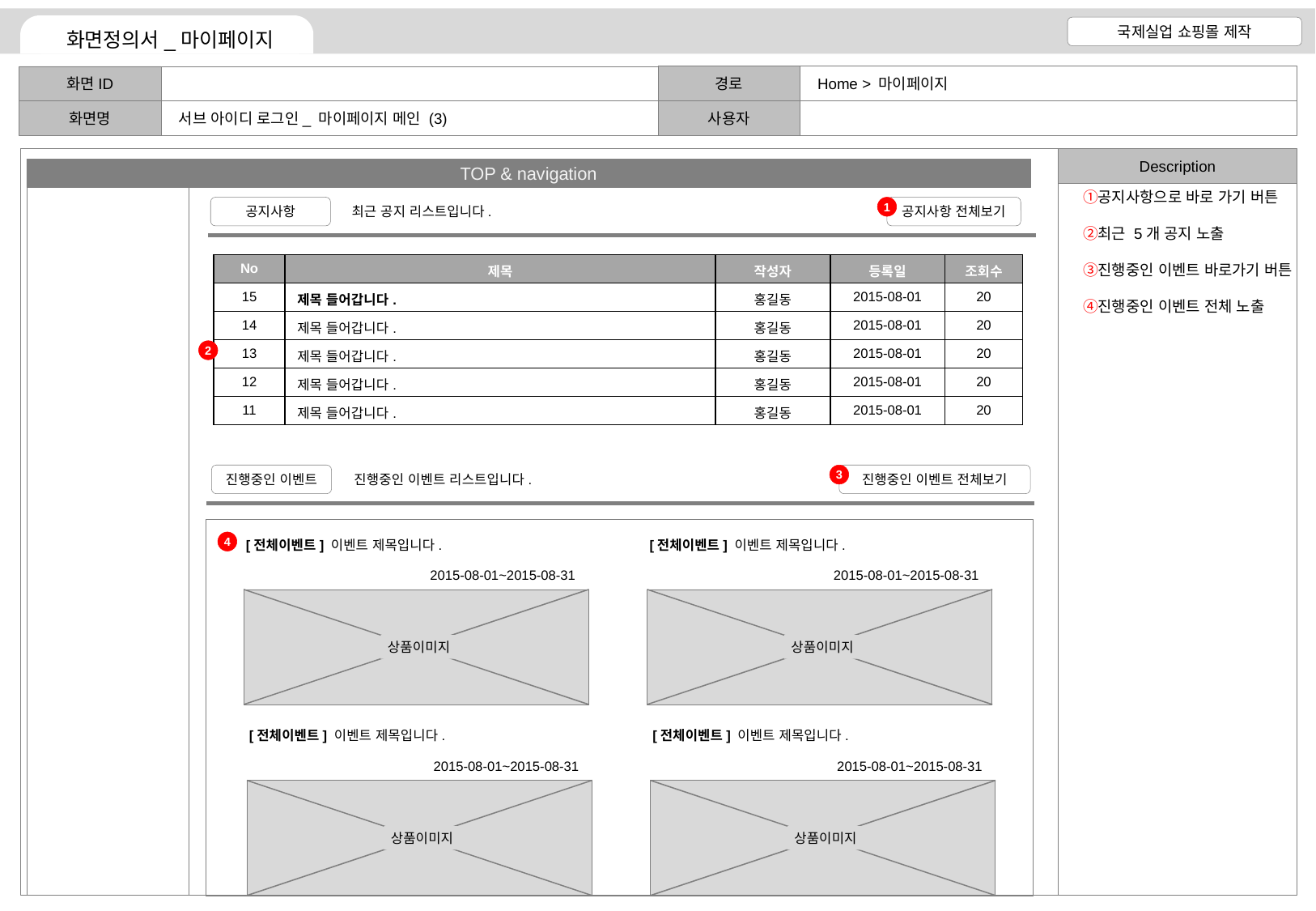

Home > 마이페이지
서브 아이디 로그인_ 마이페이지 메인 (3)
공지사항으로 바로 가기 버튼

최근 5개 공지 노출

진행중인 이벤트 바로가기 버튼

진행중인 이벤트 전체 노출

공지사항
1
공지사항 전체보기
최근 공지 리스트입니다.
| No | 제목 | 작성자 | 등록일 | 조회수 |
| --- | --- | --- | --- | --- |
| 15 | 제목 들어갑니다. | 홍길동 | 2015-08-01 | 20 |
| 14 | 제목 들어갑니다. | 홍길동 | 2015-08-01 | 20 |
| 13 | 제목 들어갑니다. | 홍길동 | 2015-08-01 | 20 |
| 12 | 제목 들어갑니다. | 홍길동 | 2015-08-01 | 20 |
| 11 | 제목 들어갑니다. | 홍길동 | 2015-08-01 | 20 |
2
진행중인 이벤트
3
진행중인 이벤트 전체보기
진행중인 이벤트 리스트입니다.

4
[전체이벤트] 이벤트 제목입니다.
[전체이벤트] 이벤트 제목입니다.
2015-08-01~2015-08-31
2015-08-01~2015-08-31

상품이미지

상품이미지
[전체이벤트] 이벤트 제목입니다.
[전체이벤트] 이벤트 제목입니다.
2015-08-01~2015-08-31
2015-08-01~2015-08-31

상품이미지

상품이미지